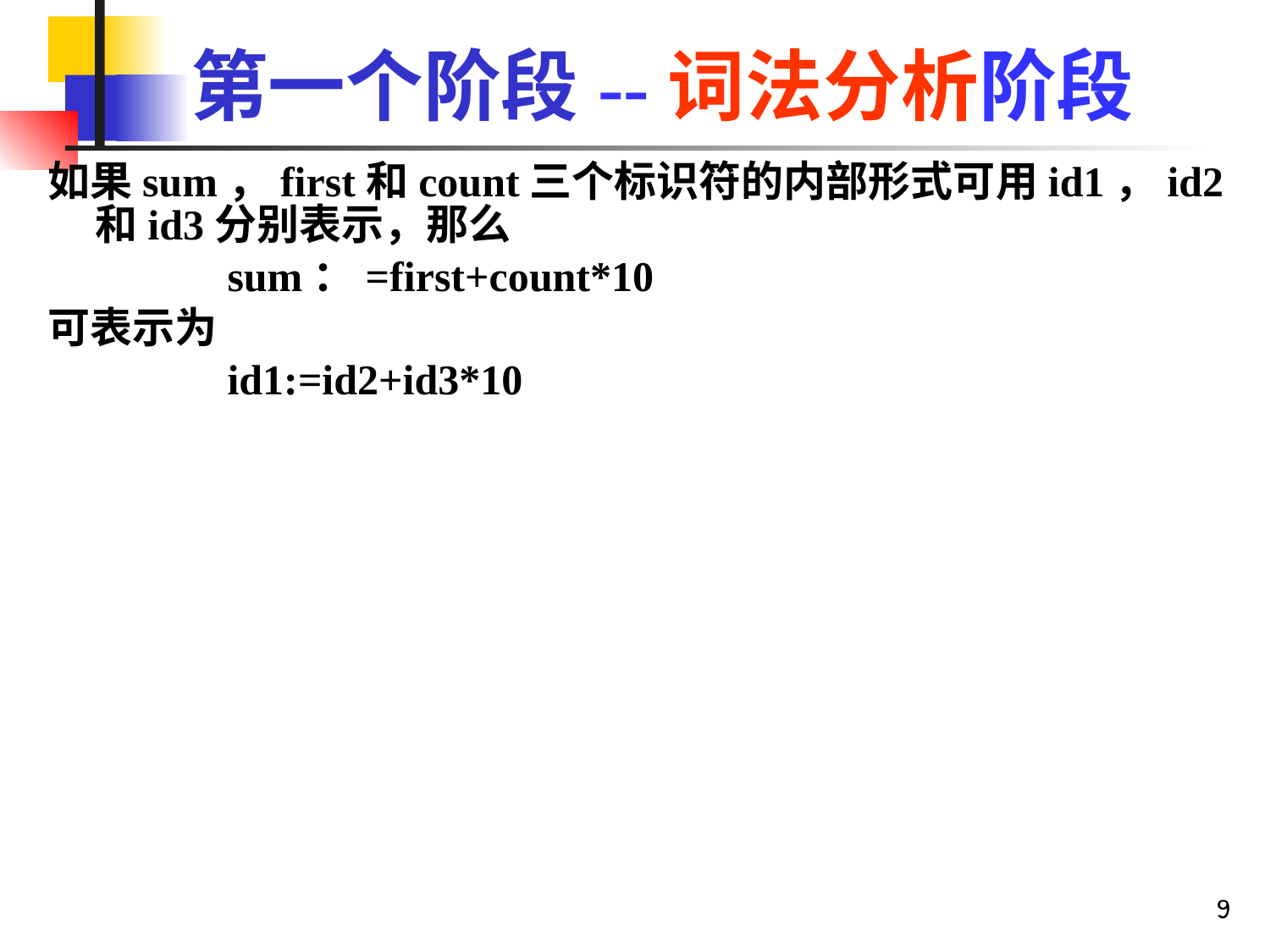

# 第一个阶段--词法分析阶段
如果sum，first和count三个标识符的内部形式可用id1，id2和id3分别表示，那么
     sum：=first+count*10
可表示为
                 id1:=id2+id3*10
9